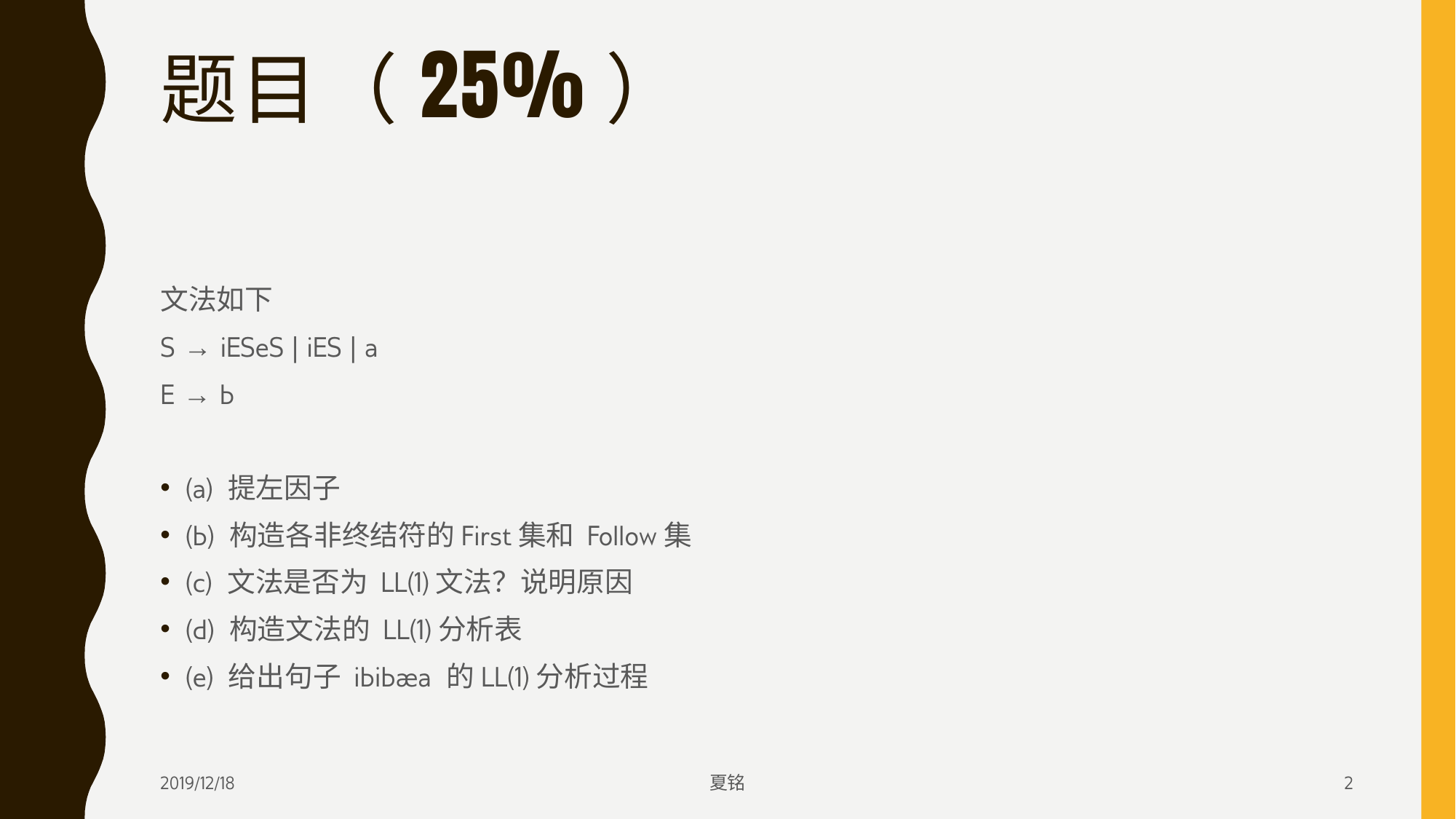

# 题目（25%）
文法如下
S → iESeS | iES | a
E → b

(a) 提左因子
(b) 构造各非终结符的First集和 Follow集
(c) 文法是否为 LL(1)文法？说明原因
(d) 构造文法的 LL(1)分析表
(e) 给出句子 ibibaea 的LL(1)分析过程
2019/12/18
夏铭
2